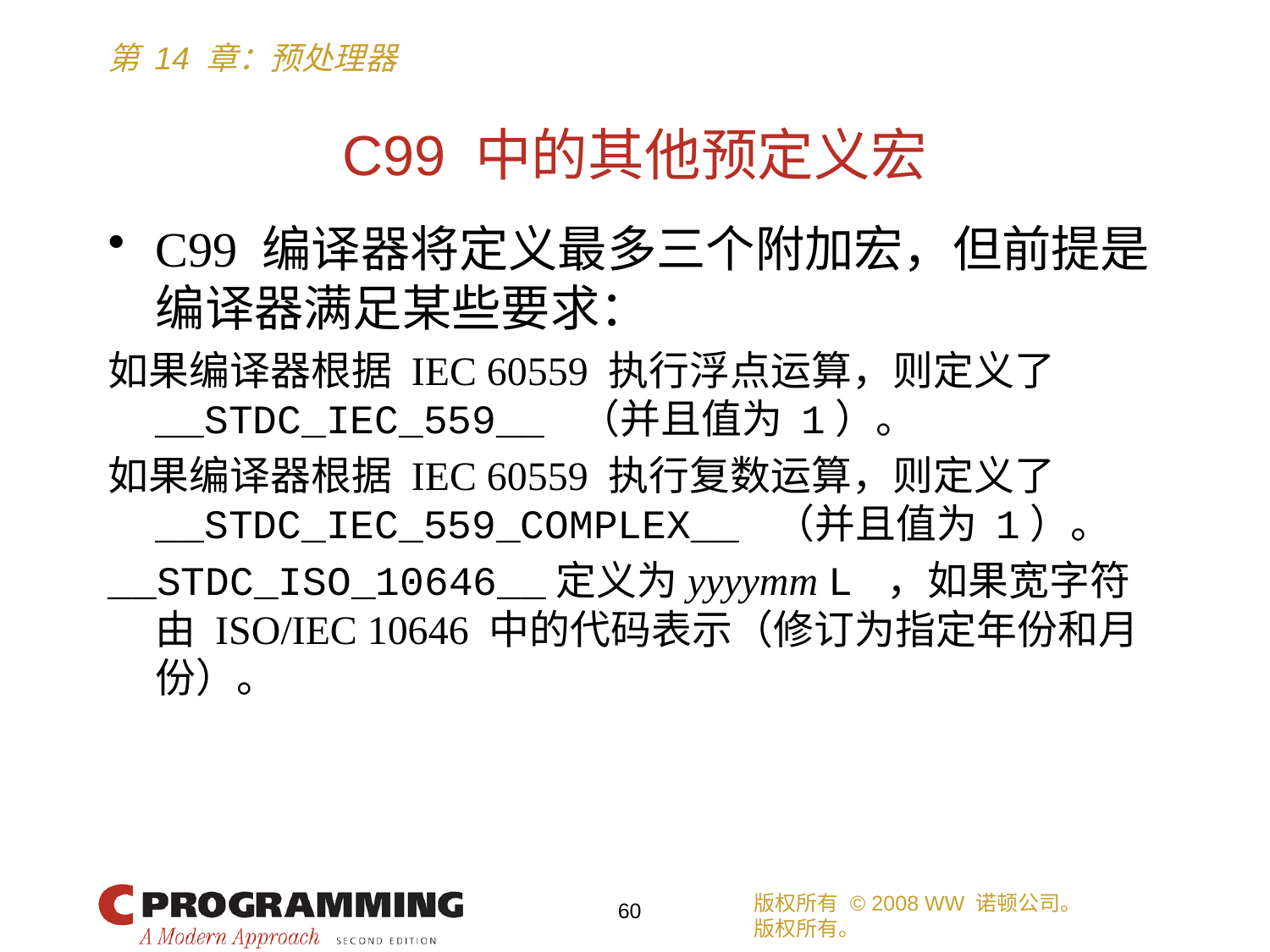

# C99 中的其他预定义宏
C99 编译器将定义最多三个附加宏，但前提是编译器满足某些要求：
如果编译器根据 IEC 60559 执行浮点运算，则定义了__STDC_IEC_559__ （并且值为 1）。
如果编译器根据 IEC 60559 执行复数运算，则定义了__STDC_IEC_559_COMPLEX__ （并且值为 1）。
__STDC_ISO_10646__定义为yyyymm L ，如果宽字符由 ISO/IEC 10646 中的代码表示（修订为指定年份和月份）。
版权所有 © 2008 WW 诺顿公司。
版权所有。
60